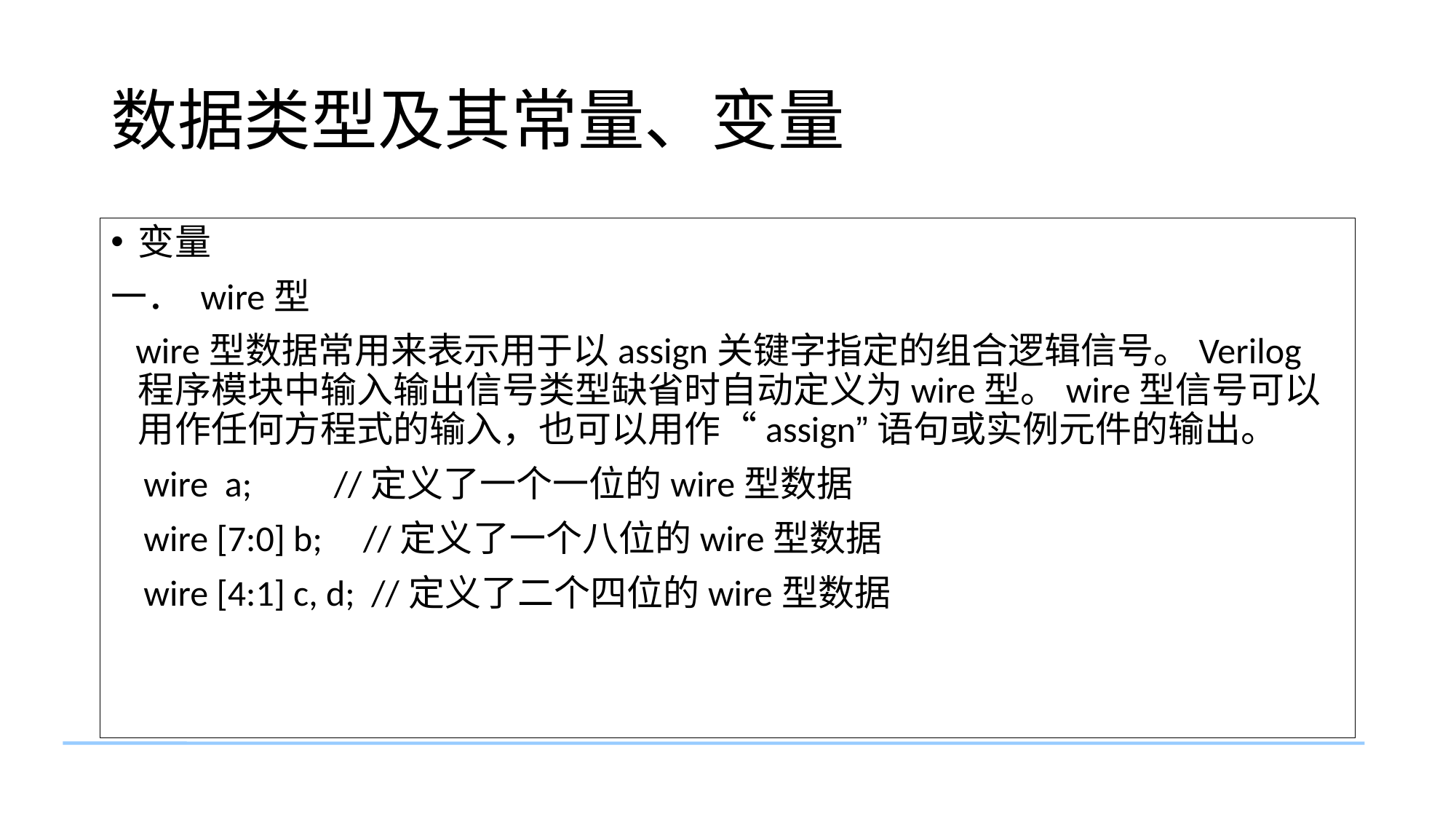

# 数据类型及其常量、变量
变量
一． wire型
   wire型数据常用来表示用于以assign关键字指定的组合逻辑信号。Verilog程序模块中输入输出信号类型缺省时自动定义为wire型。wire型信号可以用作任何方程式的输入，也可以用作“assign”语句或实例元件的输出。
    wire  a;          //定义了一个一位的wire型数据
    wire [7:0] b;     //定义了一个八位的wire型数据
    wire [4:1] c, d;  //定义了二个四位的wire型数据